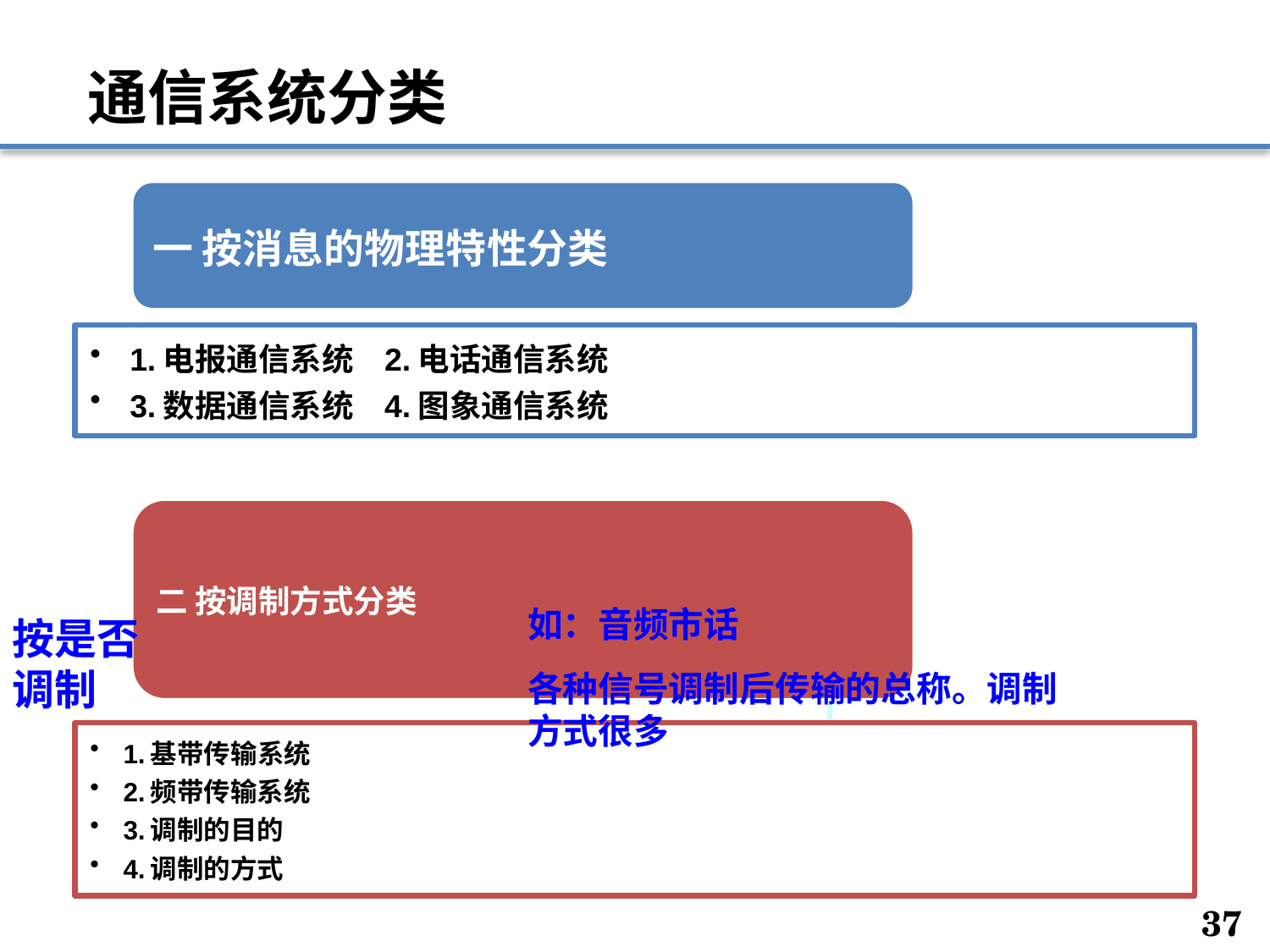

# 通信系统分类
一 按消息的物理特性分类
1.电报通信系统   2.电话通信系统
3.数据通信系统   4.图象通信系统
二 按调制方式分类
1.基带传输系统
2.频带传输系统
3.调制的目的
4.调制的方式
如：音频市话
按是否调制

各种信号调制后传输的总称。调制方式很多

37